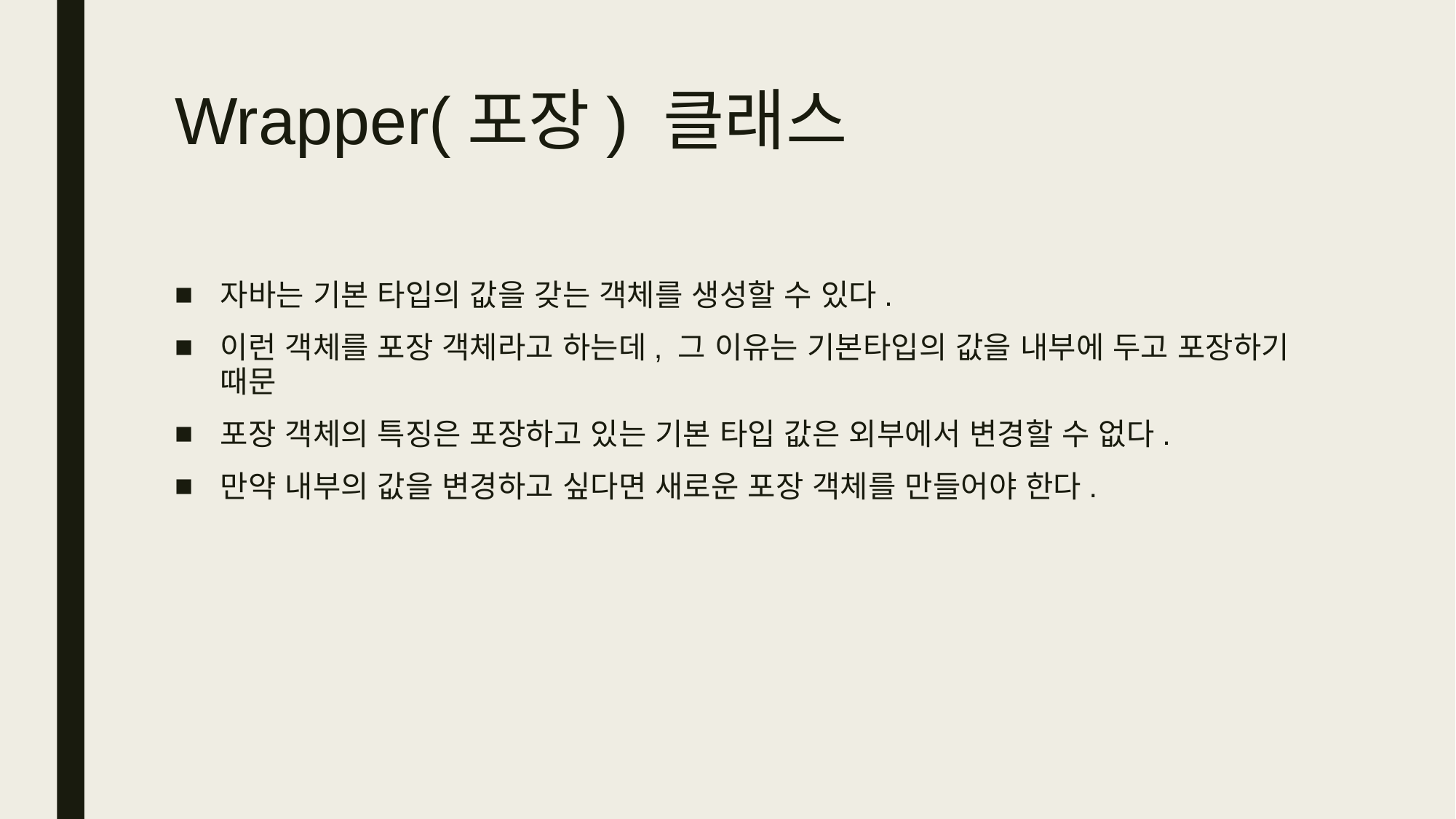

# Wrapper(포장) 클래스
자바는 기본 타입의 값을 갖는 객체를 생성할 수 있다.
이런 객체를 포장 객체라고 하는데, 그 이유는 기본타입의 값을 내부에 두고 포장하기 때문
포장 객체의 특징은 포장하고 있는 기본 타입 값은 외부에서 변경할 수 없다.
만약 내부의 값을 변경하고 싶다면 새로운 포장 객체를 만들어야 한다.